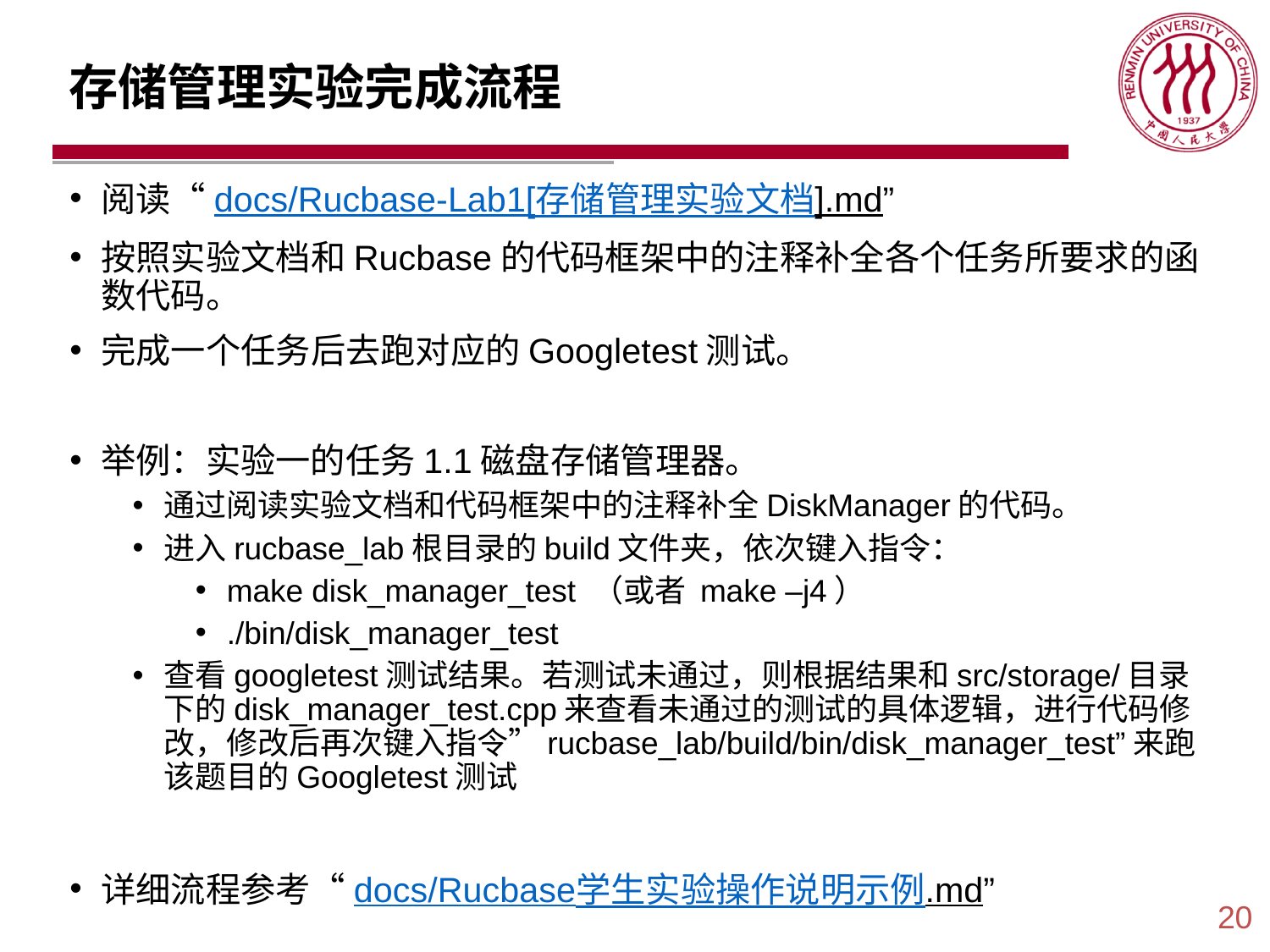

# 存储管理实验完成流程
阅读“docs/Rucbase-Lab1[存储管理实验文档].md”
按照实验文档和Rucbase的代码框架中的注释补全各个任务所要求的函数代码。
完成一个任务后去跑对应的Googletest测试。

举例：实验一的任务1.1磁盘存储管理器。
通过阅读实验文档和代码框架中的注释补全DiskManager的代码。
进入rucbase_lab根目录的build文件夹，依次键入指令：
make disk_manager_test （或者 make –j4）
./bin/disk_manager_test
查看googletest测试结果。若测试未通过，则根据结果和src/storage/目录下的disk_manager_test.cpp来查看未通过的测试的具体逻辑，进行代码修改，修改后再次键入指令”rucbase_lab/build/bin/disk_manager_test”来跑该题目的Googletest测试

详细流程参考“docs/Rucbase学生实验操作说明示例.md”